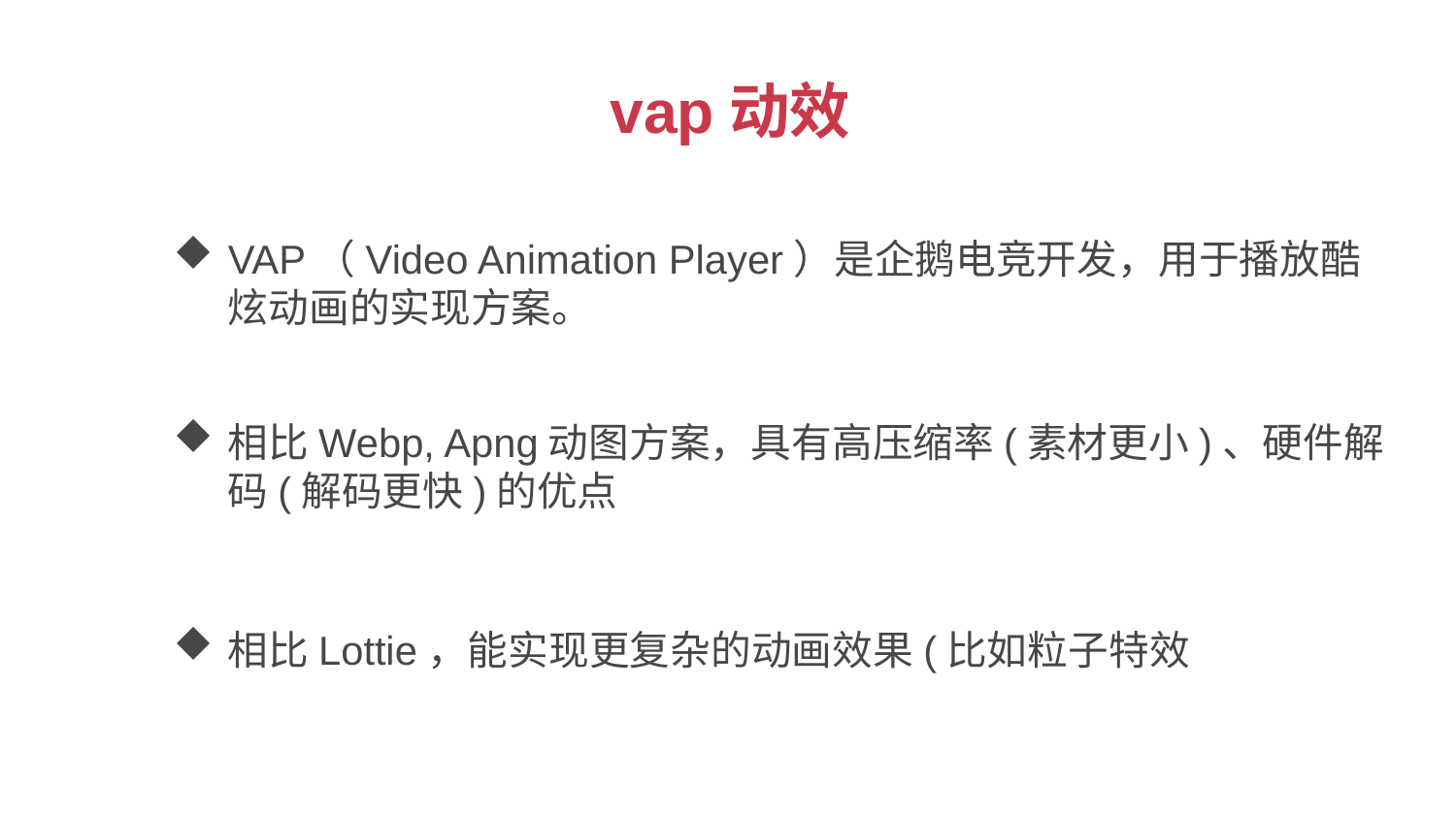

vap动效
VAP（Video Animation Player）是企鹅电竞开发，用于播放酷炫动画的实现方案。
相比Webp, Apng动图方案，具有高压缩率(素材更小)、硬件解码(解码更快)的优点
相比Lottie，能实现更复杂的动画效果(比如粒子特效